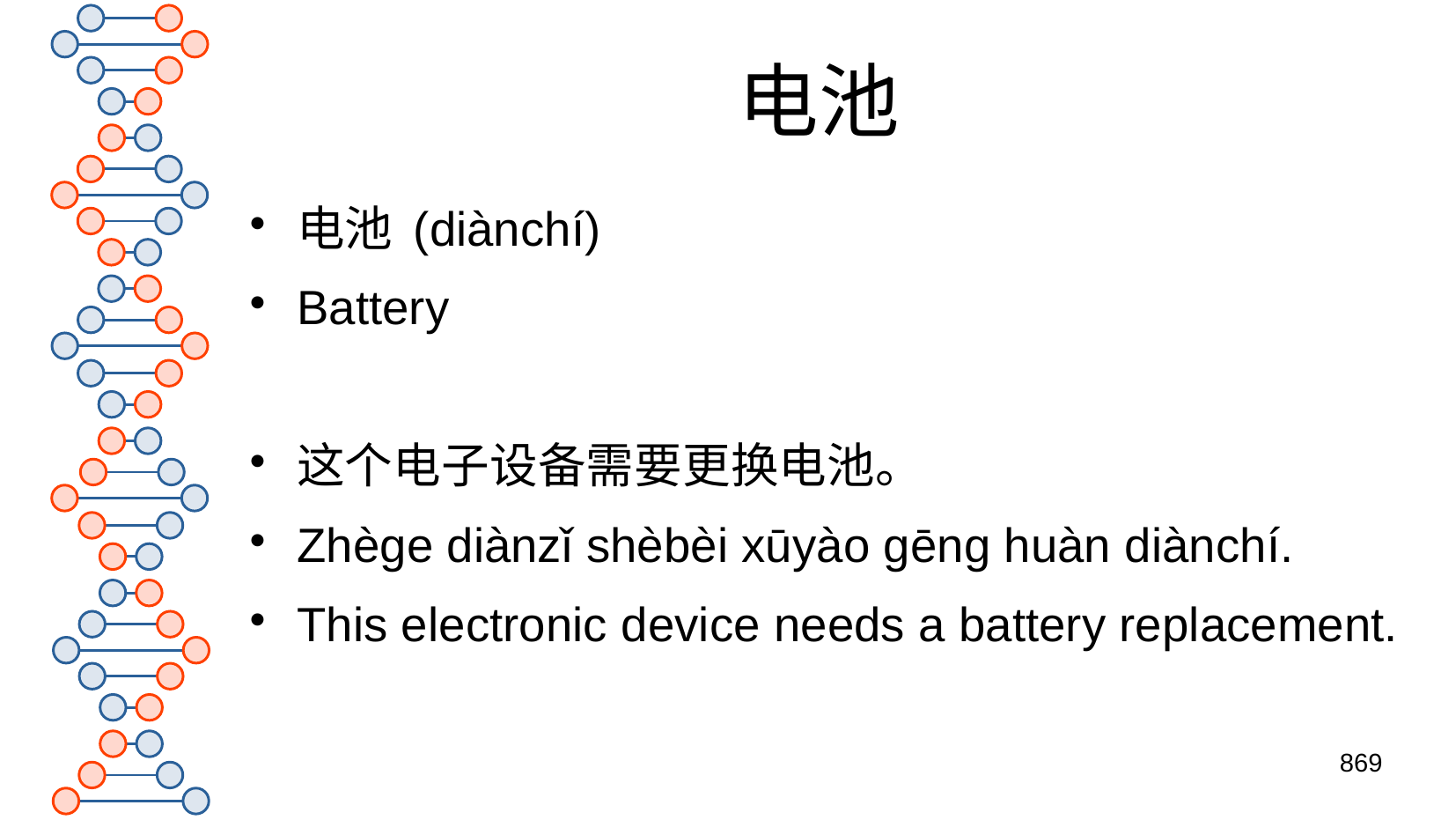

# 电池
电池 (diànchí)
Battery

这个电子设备需要更换电池。
Zhège diànzǐ shèbèi xūyào gēng huàn diànchí.
This electronic device needs a battery replacement.

869